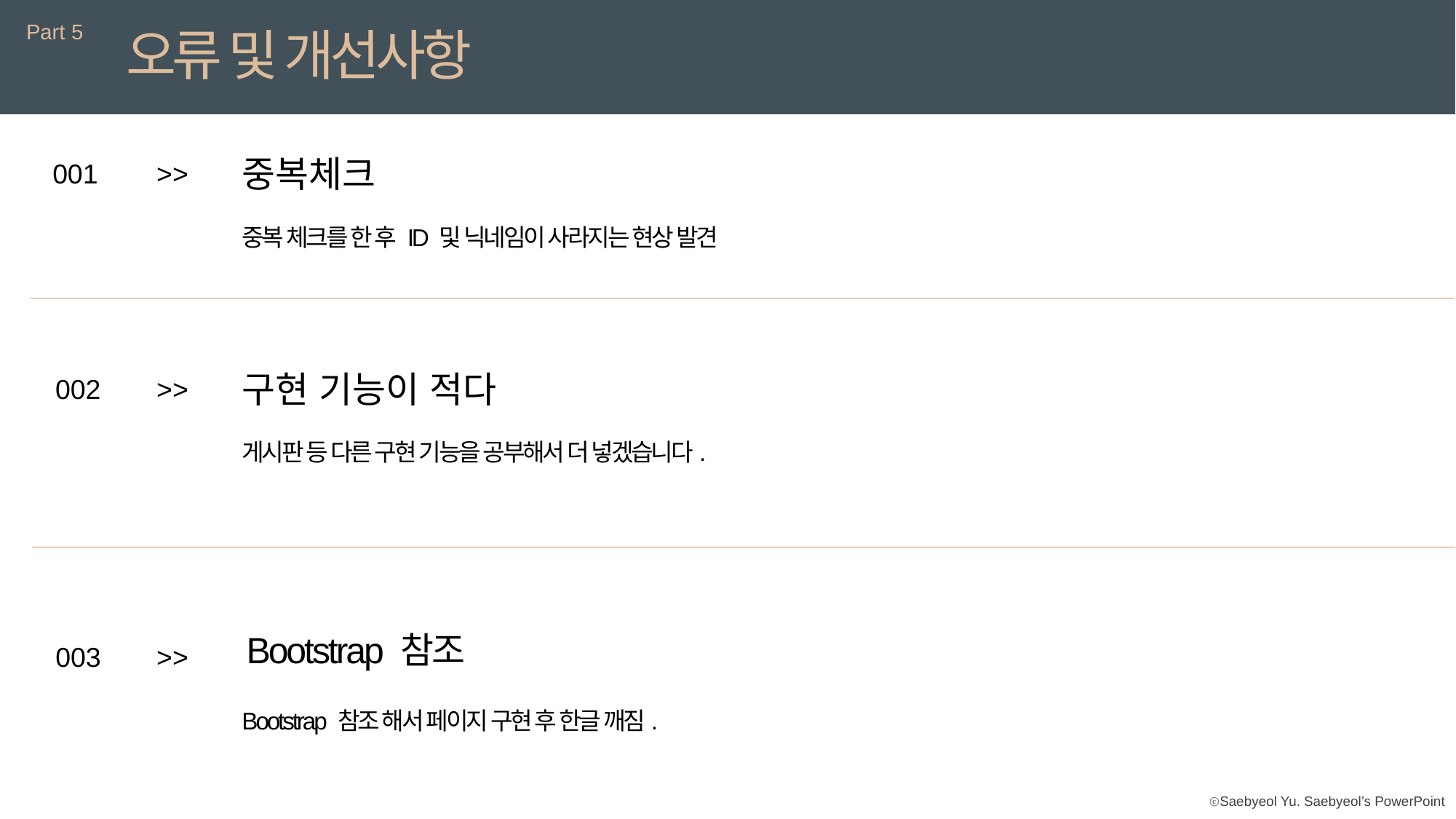

Part 5
오류 및 개선사항
중복체크
001
>>
중복 체크를 한 후 ID 및 닉네임이 사라지는 현상 발견
구현 기능이 적다
002
>>
게시판 등 다른 구현 기능을 공부해서 더 넣겠습니다.
Bootstrap 참조
003
>>
Bootstrap 참조 해서 페이지 구현 후 한글 깨짐.